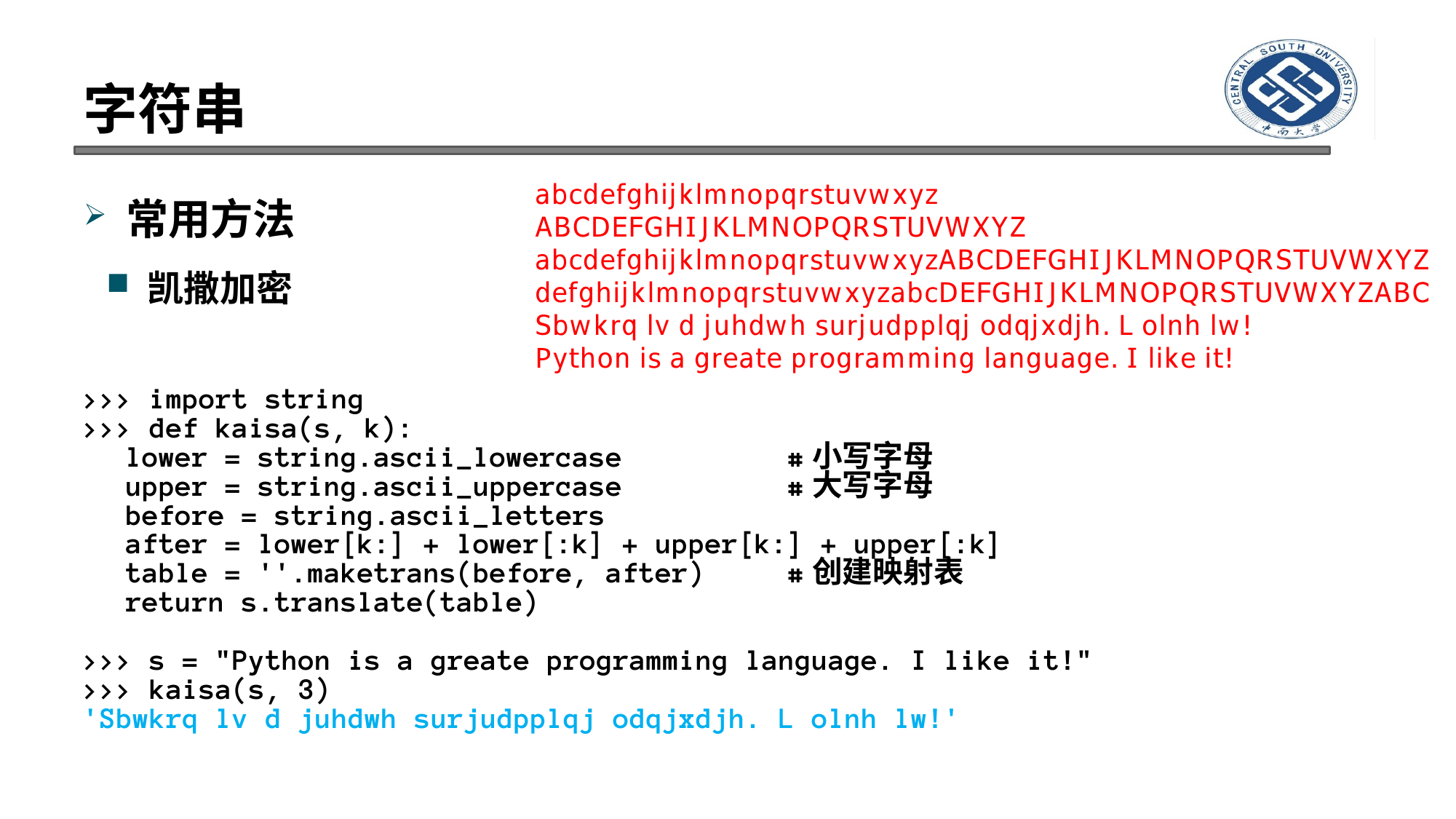

# 字符串
常用方法
凯撒加密

>>> import string
>>> def kaisa(s, k):
	lower = string.ascii_lowercase          #小写字母
	upper = string.ascii_uppercase          #大写字母
	before = string.ascii_letters
	after = lower[k:] + lower[:k] + upper[k:] + upper[:k]
	table = ''.maketrans(before, after)     #创建映射表
	return s.translate(table)

>>> s = "Python is a greate programming language. I like it!"
>>> kaisa(s, 3)
'Sbwkrq lv d juhdwh surjudpplqj odqjxdjh. L olnh lw!'
abcdefghijklmnopqrstuvwxyz
ABCDEFGHIJKLMNOPQRSTUVWXYZ
abcdefghijklmnopqrstuvwxyzABCDEFGHIJKLMNOPQRSTUVWXYZ
defghijklmnopqrstuvwxyzabcDEFGHIJKLMNOPQRSTUVWXYZABC
Sbwkrq lv d juhdwh surjudpplqj odqjxdjh. L olnh lw!
Python is a greate programming language. I like it!